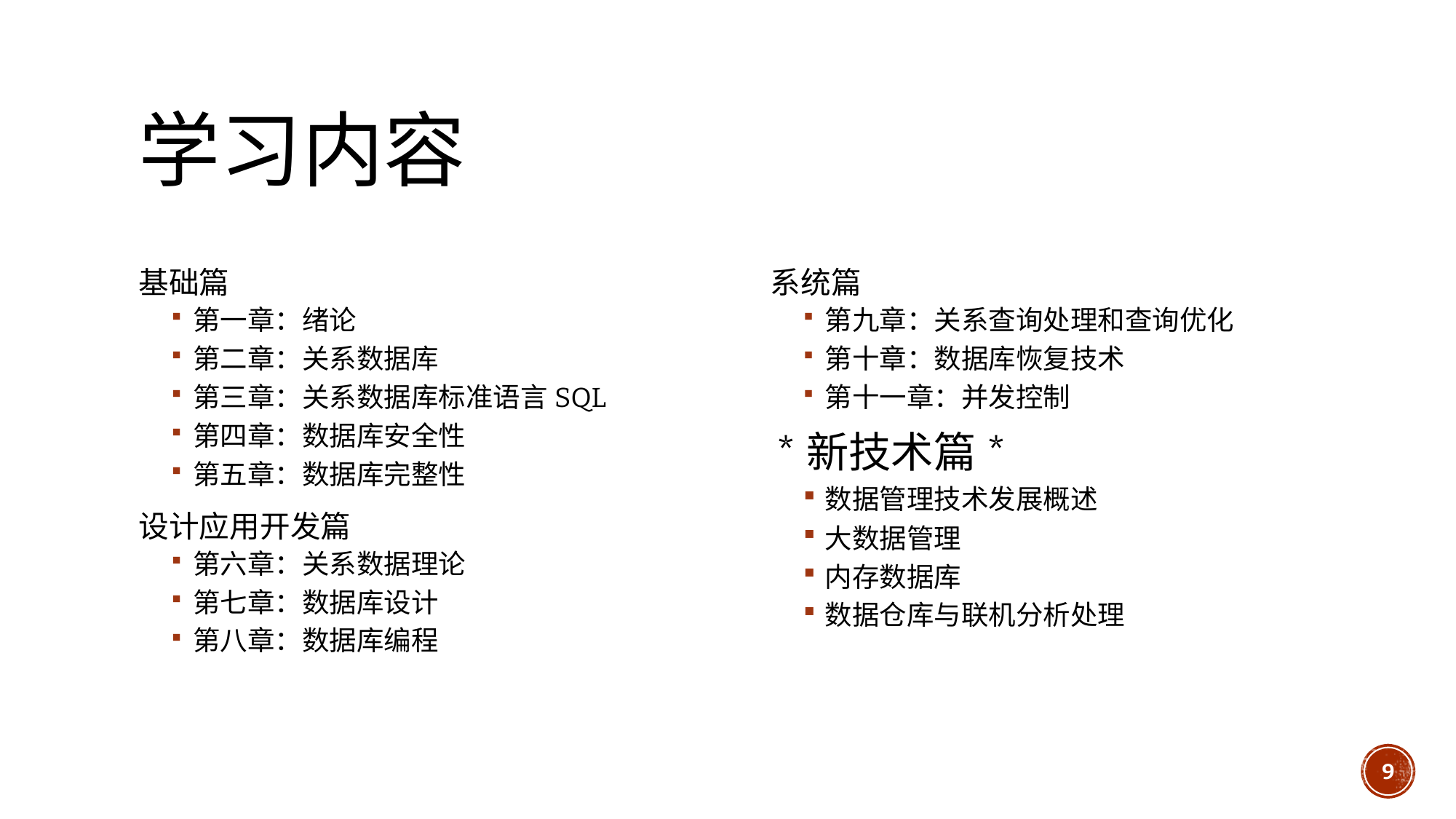

# 学习内容
基础篇
第一章：绪论
第二章：关系数据库
第三章：关系数据库标准语言SQL
第四章：数据库安全性
第五章：数据库完整性
设计应用开发篇
第六章：关系数据理论
第七章：数据库设计
第八章：数据库编程

系统篇
第九章：关系查询处理和查询优化
第十章：数据库恢复技术
第十一章：并发控制
*新技术篇*
数据管理技术发展概述
大数据管理
内存数据库
数据仓库与联机分析处理

9